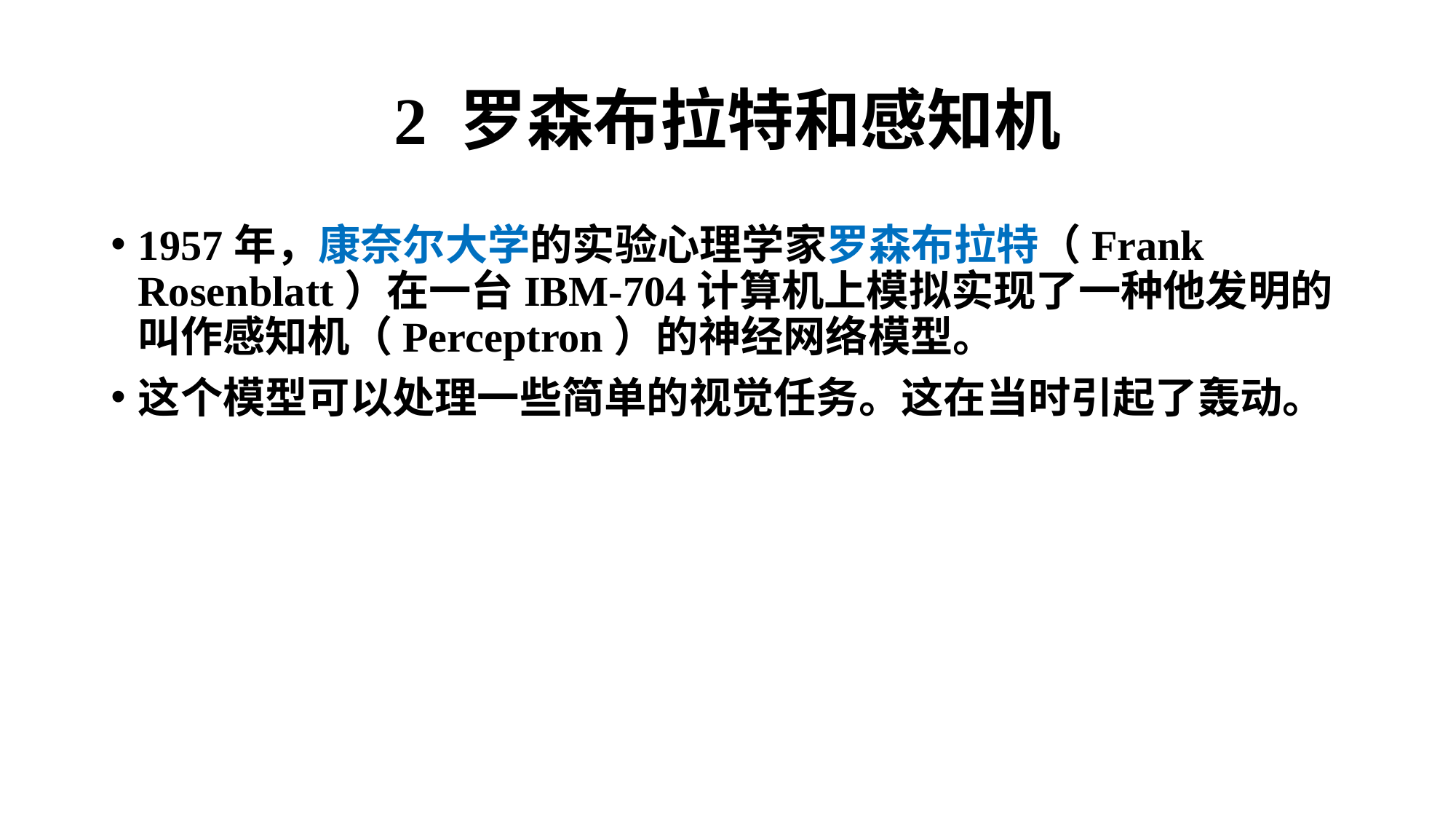

# 2 罗森布拉特和感知机
1957年，康奈尔大学的实验心理学家罗森布拉特（Frank Rosenblatt）在一台IBM-704计算机上模拟实现了一种他发明的叫作感知机（Perceptron）的神经网络模型。
这个模型可以处理一些简单的视觉任务。这在当时引起了轰动。